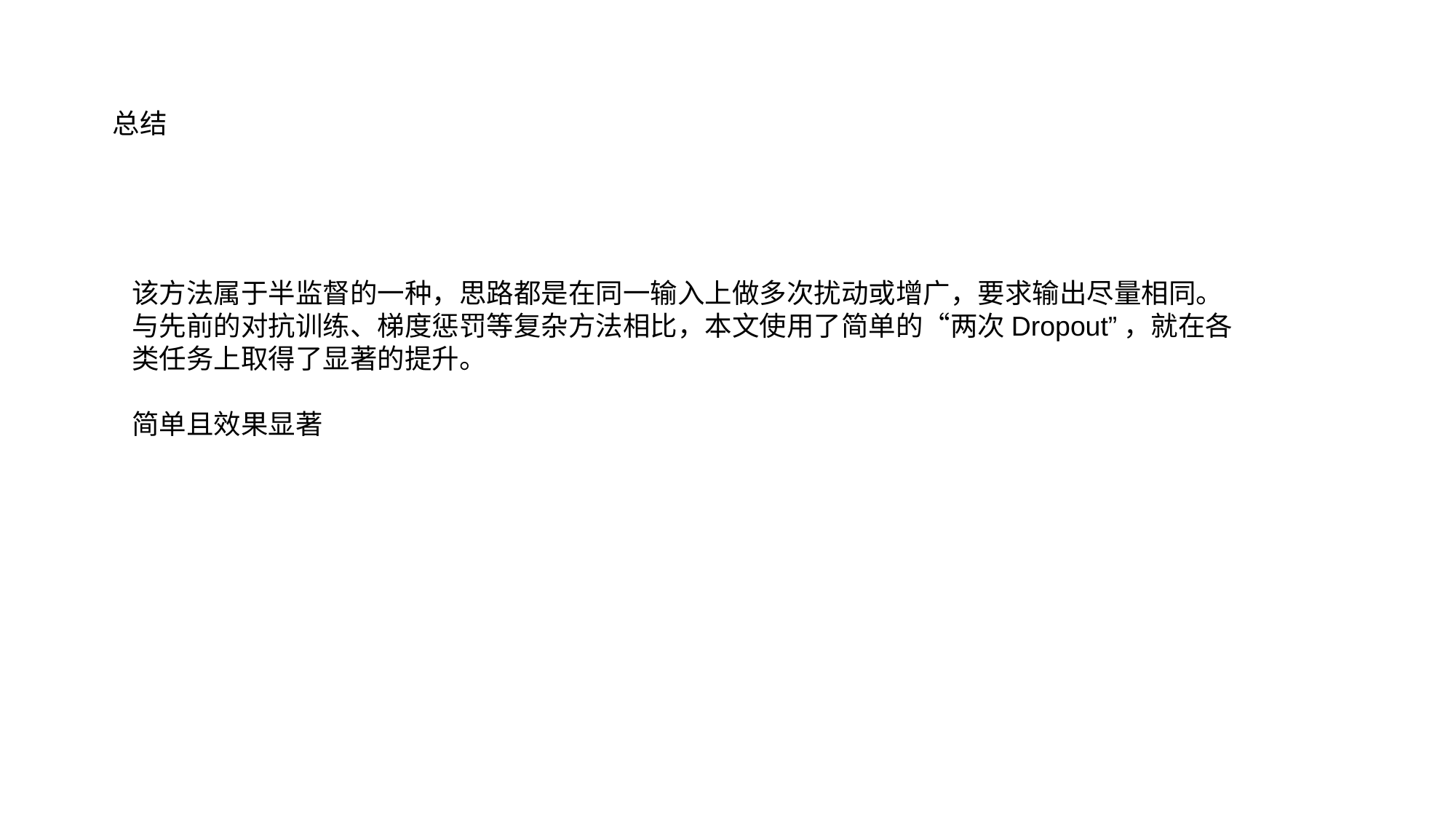

总结
该方法属于半监督的一种，思路都是在同一输入上做多次扰动或增广，要求输出尽量相同。
与先前的对抗训练、梯度惩罚等复杂方法相比，本文使用了简单的“两次Dropout”，就在各类任务上取得了显著的提升。

简单且效果显著